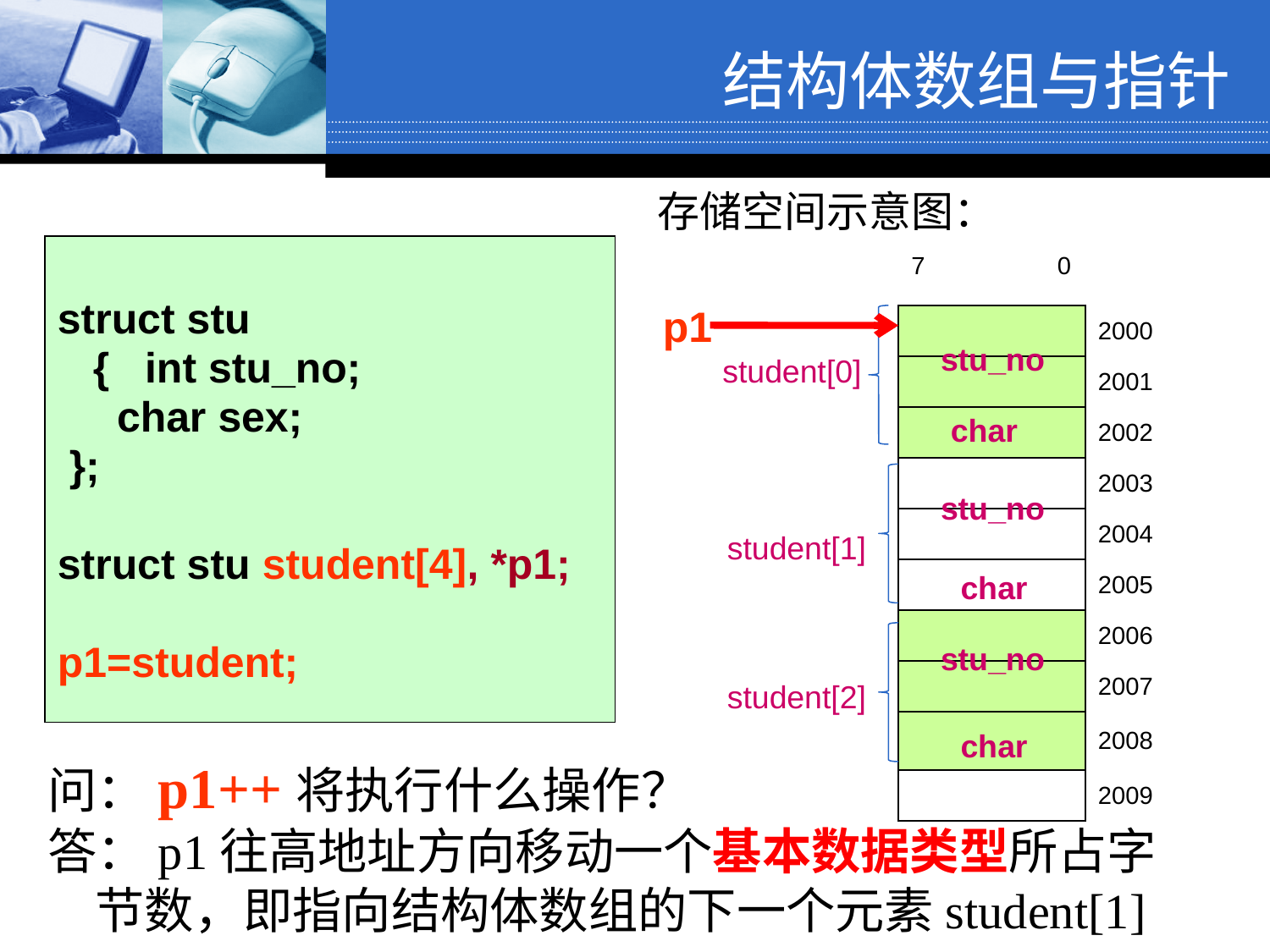

# 结构体数组与指针
存储空间示意图：

struct stu
   {   int stu_no;
	 char sex;
 };

struct stu student[4], *p1;

p1=student;
| 7 0 |  |
| --- | --- |
|  | 2000 |
|  | 2001 |
|  | 2002 |
|  | 2003 |
|  | 2004 |
|  | 2005 |
|  | 2006 |
|  | 2007 |
|  | 2008 |
|  | 2009 |
p1

stu_no
student[0]
char

stu_no
student[1]
char

stu_no
student[2]
char
问：p1++将执行什么操作？
答：p1往高地址方向移动一个基本数据类型所占字节数，即指向结构体数组的下一个元素student[1]